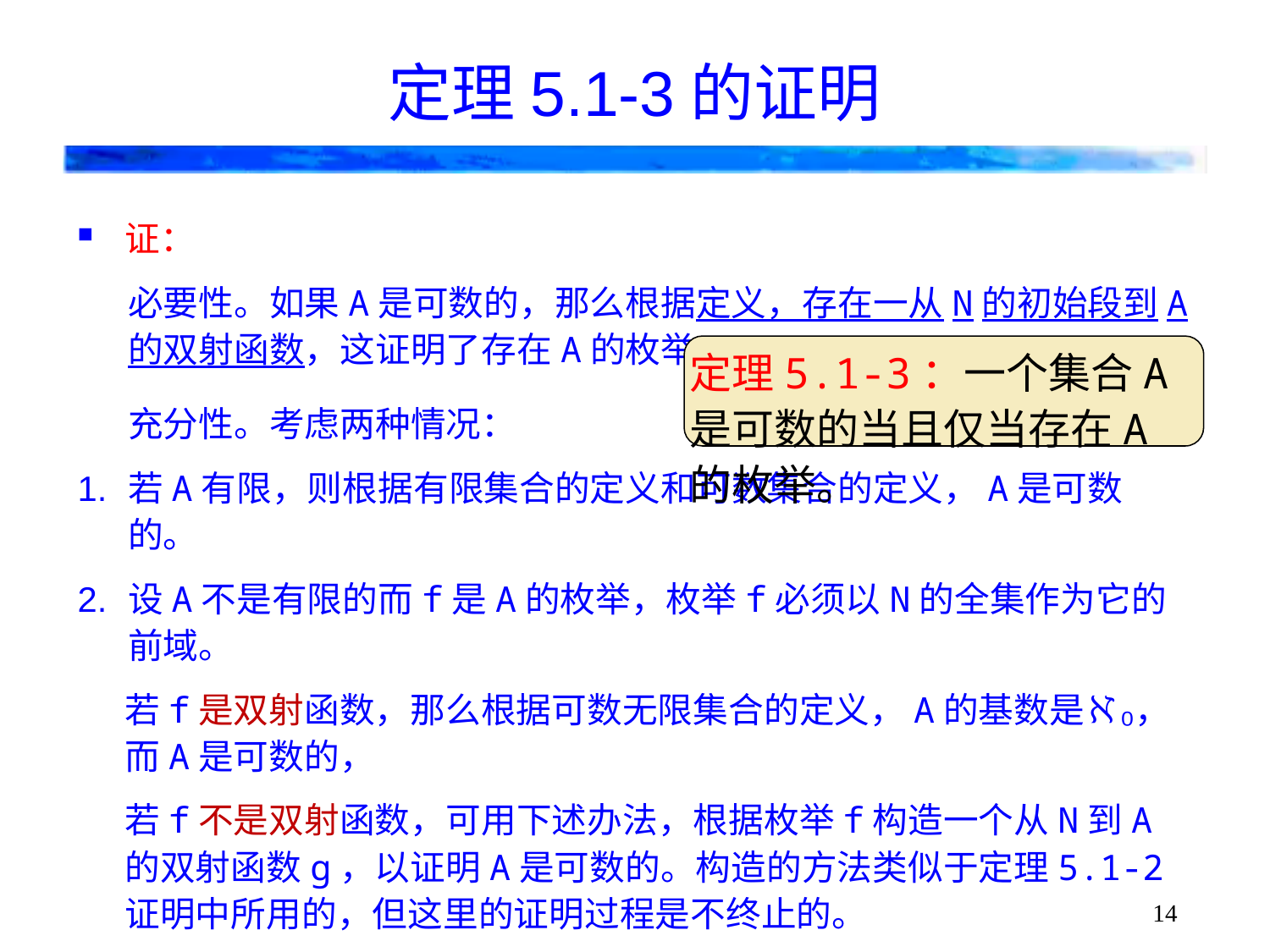

# 定理5.1-3的证明
证：
必要性。如果A是可数的，那么根据定义，存在一从N的初始段到A的双射函数，这证明了存在A的枚举。
充分性。考虑两种情况：
若A有限，则根据有限集合的定义和可数集合的定义，A是可数的。
设A不是有限的而f是A的枚举，枚举f必须以N的全集作为它的前域。
若f是双射函数，那么根据可数无限集合的定义，A的基数是ℵ₀，而A是可数的，
若f不是双射函数，可用下述办法，根据枚举f构造一个从N到A的双射函数g，以证明A是可数的。构造的方法类似于定理5.1-2证明中所用的，但这里的证明过程是不终止的。
定理5.1-3：一个集合A是可数的当且仅当存在A的枚举。

14